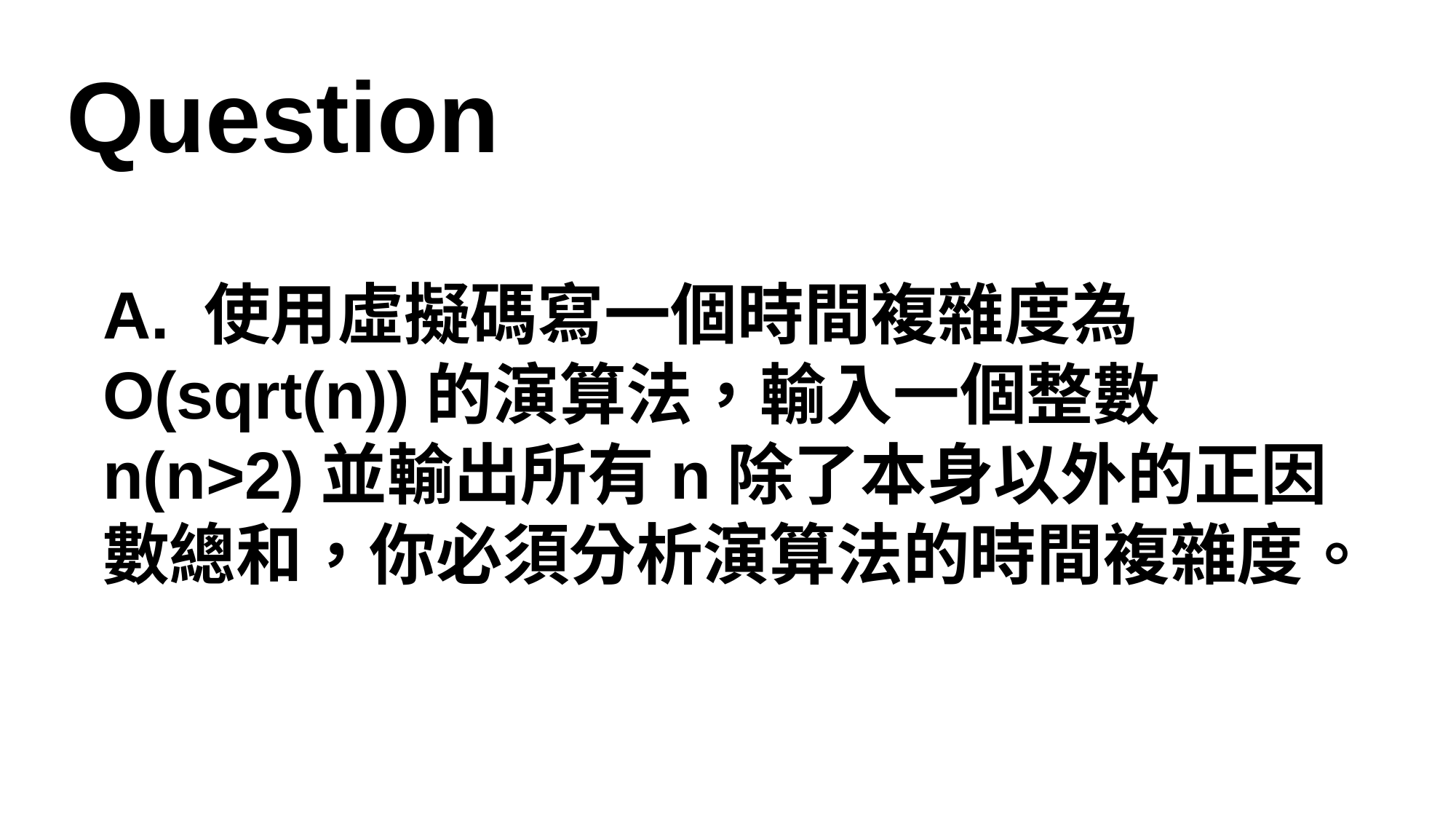

Question
A. 使用虛擬碼寫一個時間複雜度為O(sqrt(n))的演算法，輸入一個整數n(n>2)並輸出所有n除了本身以外的正因數總和，你必須分析演算法的時間複雜度。